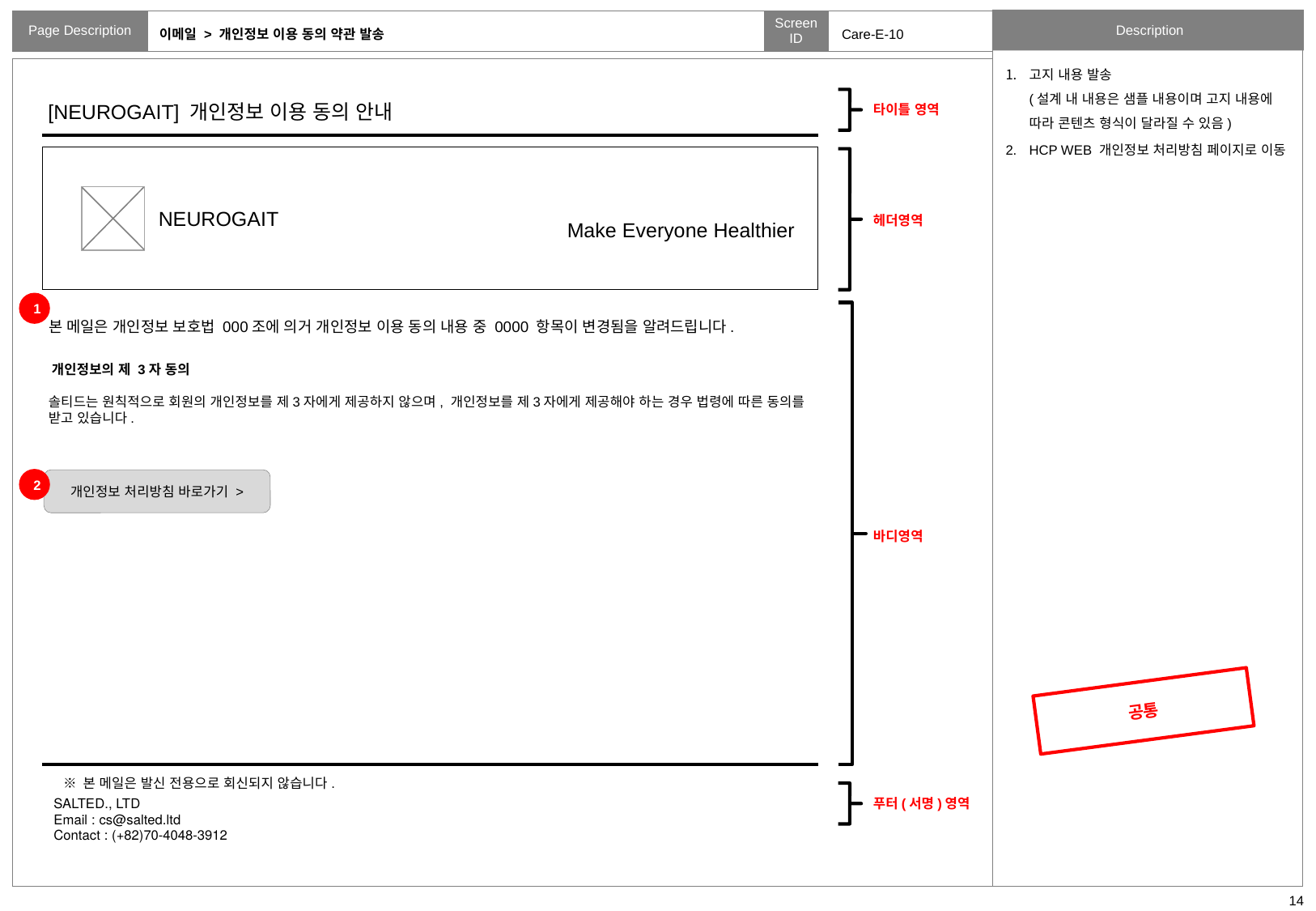

# 이메일 > 개인정보 이용 동의 약관 발송
Care-E-10
고지 내용 발송
(설계 내 내용은 샘플 내용이며 고지 내용에 따라 콘텐츠 형식이 달라질 수 있음)
HCP WEB 개인정보 처리방침 페이지로 이동

[NEUROGAIT] 개인정보 이용 동의 안내
타이틀 영역

NEUROGAIT
헤더영역
Make Everyone Healthier
1
본 메일은 개인정보 보호법 000조에 의거 개인정보 이용 동의 내용 중 0000 항목이 변경됨을 알려드립니다.

개인정보의 제 3자 동의
솔티드는 원칙적으로 회원의 개인정보를 제3자에게 제공하지 않으며, 개인정보를 제3자에게 제공해야 하는 경우 법령에 따른 동의를 받고 있습니다.
2
개인정보 처리방침 바로가기 >
바디영역
공통
※ 본 메일은 발신 전용으로 회신되지 않습니다.

SALTED., LTD
Email : cs@salted.ltd
Contact : (+82)70-4048-3912
푸터(서명)영역